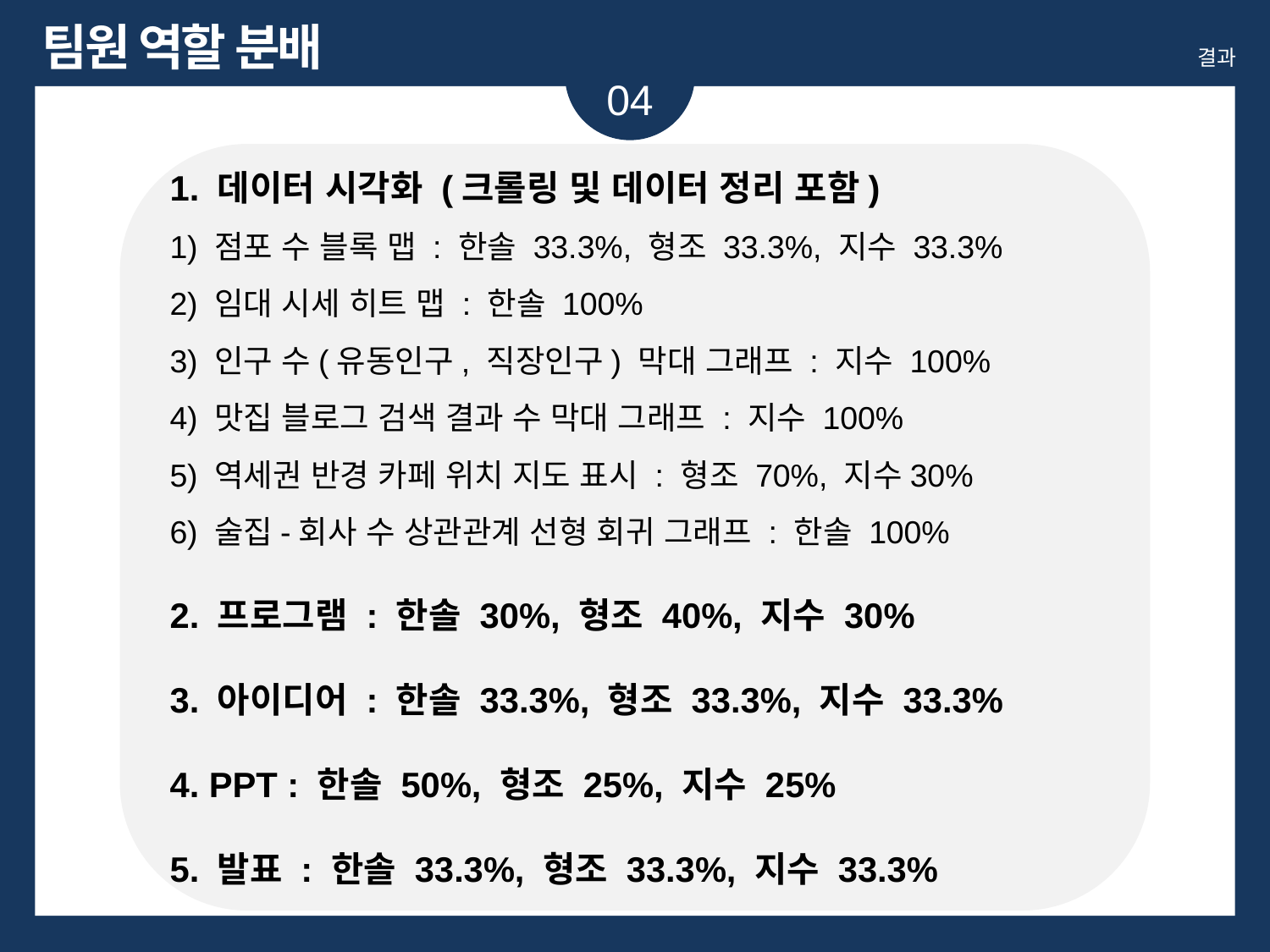

팀원 역할 분배

결과
04
회사가 많을 수로

1. 데이터 시각화 (크롤링 및 데이터 정리 포함)
1) 점포 수 블록 맵 : 한솔 33.3%, 형조 33.3%, 지수 33.3%
2) 임대 시세 히트 맵 : 한솔 100%
3) 인구 수(유동인구, 직장인구) 막대 그래프 : 지수 100%
4) 맛집 블로그 검색 결과 수 막대 그래프 : 지수 100%
5) 역세권 반경 카페 위치 지도 표시 : 형조 70%, 지수30%
6) 술집-회사 수 상관관계 선형 회귀 그래프 : 한솔 100%

2. 프로그램 : 한솔 30%, 형조 40%, 지수 30%

3. 아이디어 : 한솔 33.3%, 형조 33.3%, 지수 33.3%

4. PPT : 한솔 50%, 형조 25%, 지수 25%

5. 발표 : 한솔 33.3%, 형조 33.3%, 지수 33.3%